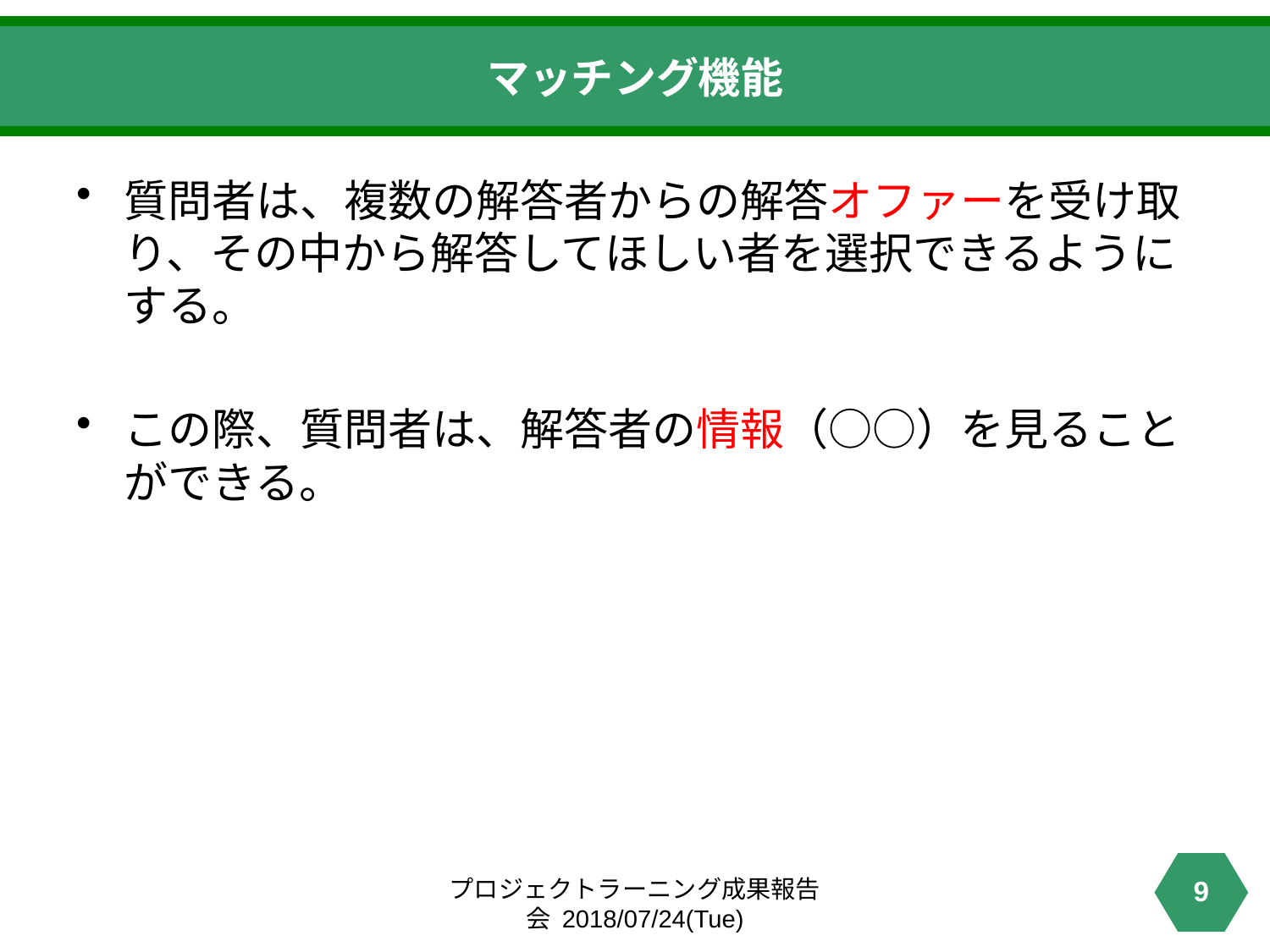

# マッチング機能
質問者は、複数の解答者からの解答オファーを受け取り、その中から解答してほしい者を選択できるようにする。

この際、質問者は、解答者の情報（○○）を見ることができる。
プロジェクトラーニング成果報告会 2018/07/24(Tue)
9